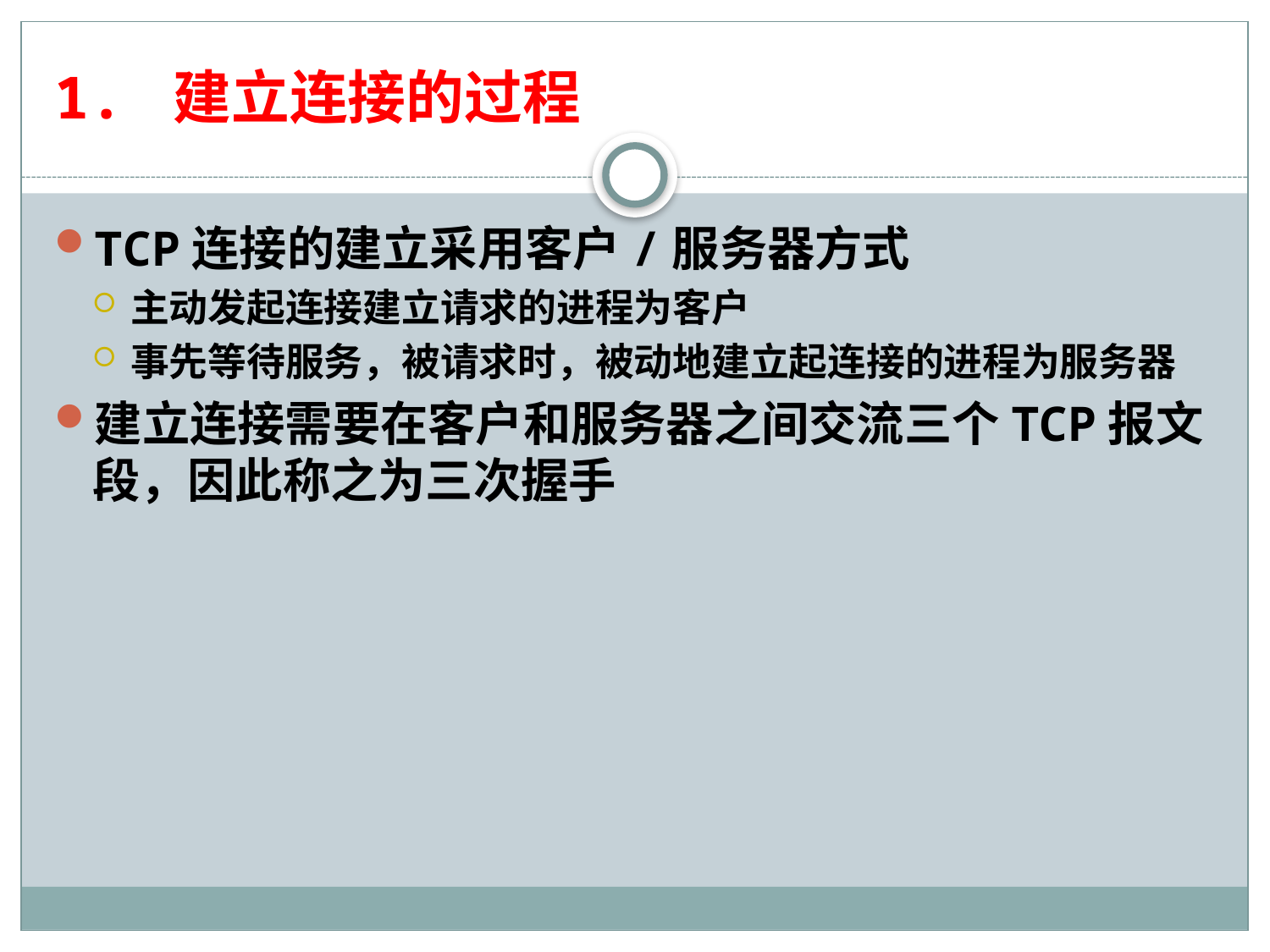

# 1. 建立连接的过程
TCP连接的建立采用客户/服务器方式
主动发起连接建立请求的进程为客户
事先等待服务，被请求时，被动地建立起连接的进程为服务器
建立连接需要在客户和服务器之间交流三个TCP报文段，因此称之为三次握手